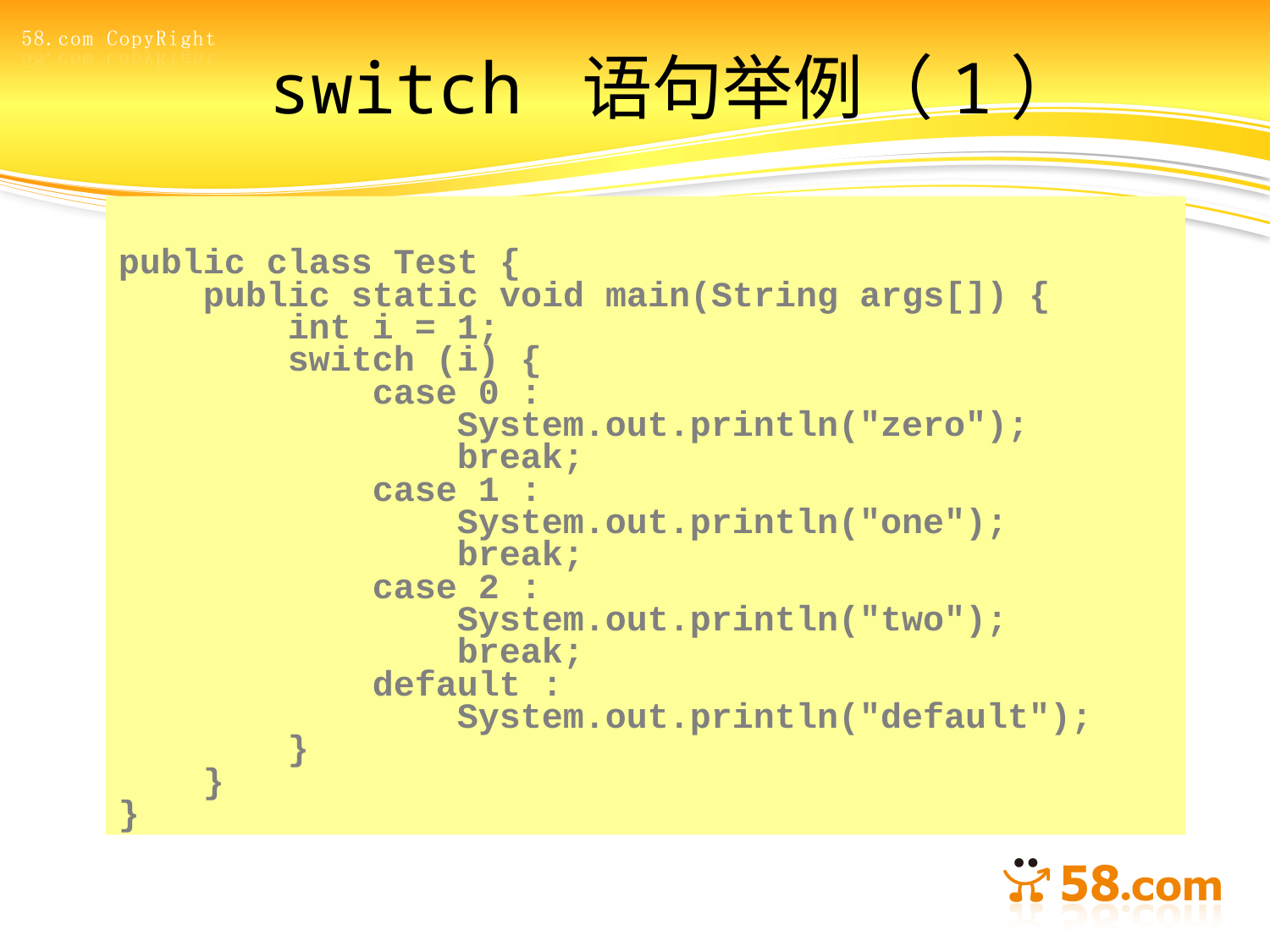

# switch 语句举例（1）

public class Test {
    public static void main(String args[]) {
        int i = 1;
        switch (i) {
            case 0 :
                System.out.println("zero");
                break;
            case 1 :
                System.out.println("one");
                break;
            case 2 :
                System.out.println("two");
                break;
            default :
                System.out.println("default");
        }
    }
}